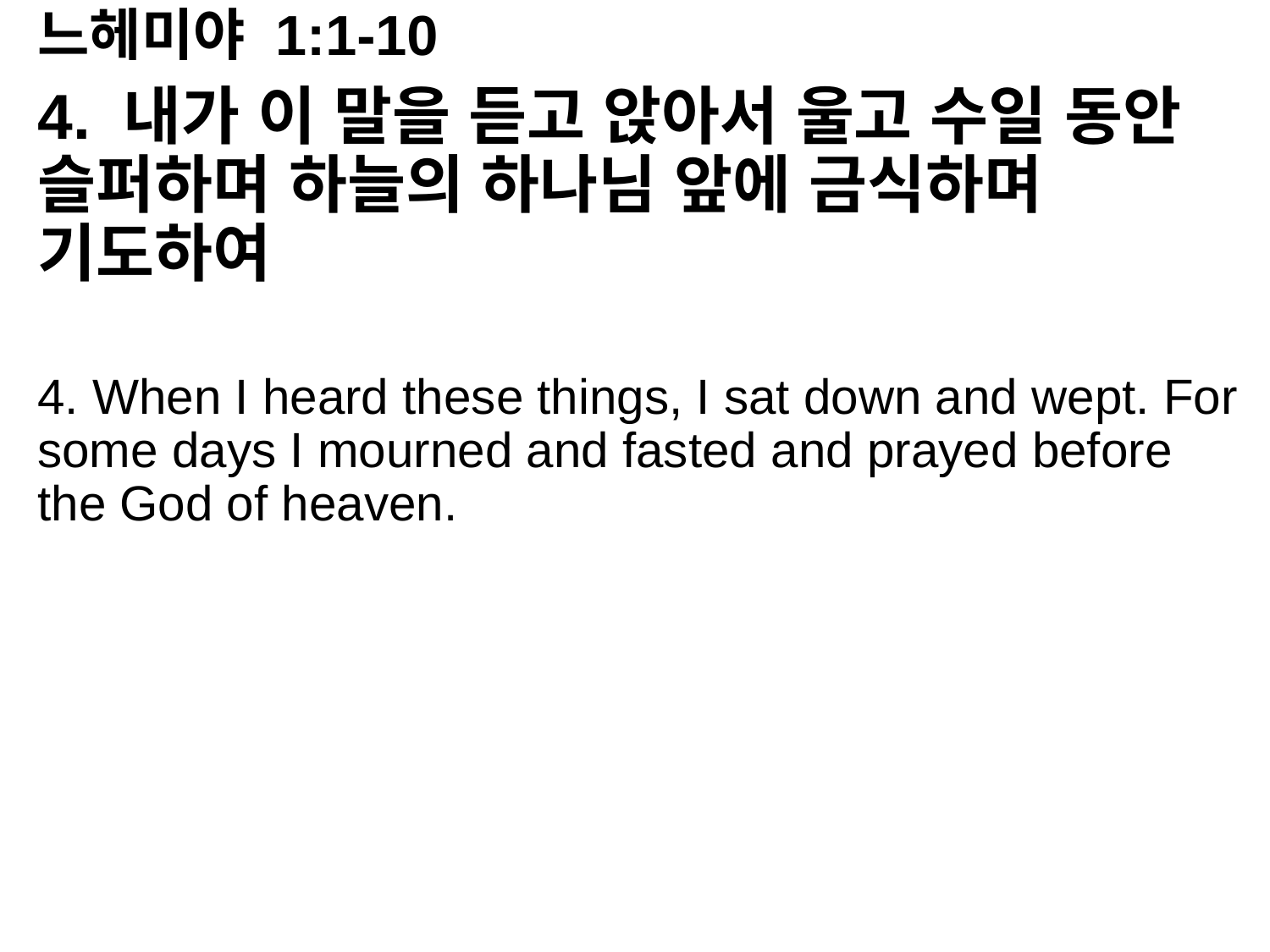

느헤미야 1:1-10
4. 내가 이 말을 듣고 앉아서 울고 수일 동안 슬퍼하며 하늘의 하나님 앞에 금식하며 기도하여

4. When I heard these things, I sat down and wept. For some days I mourned and fasted and prayed before the God of heaven.